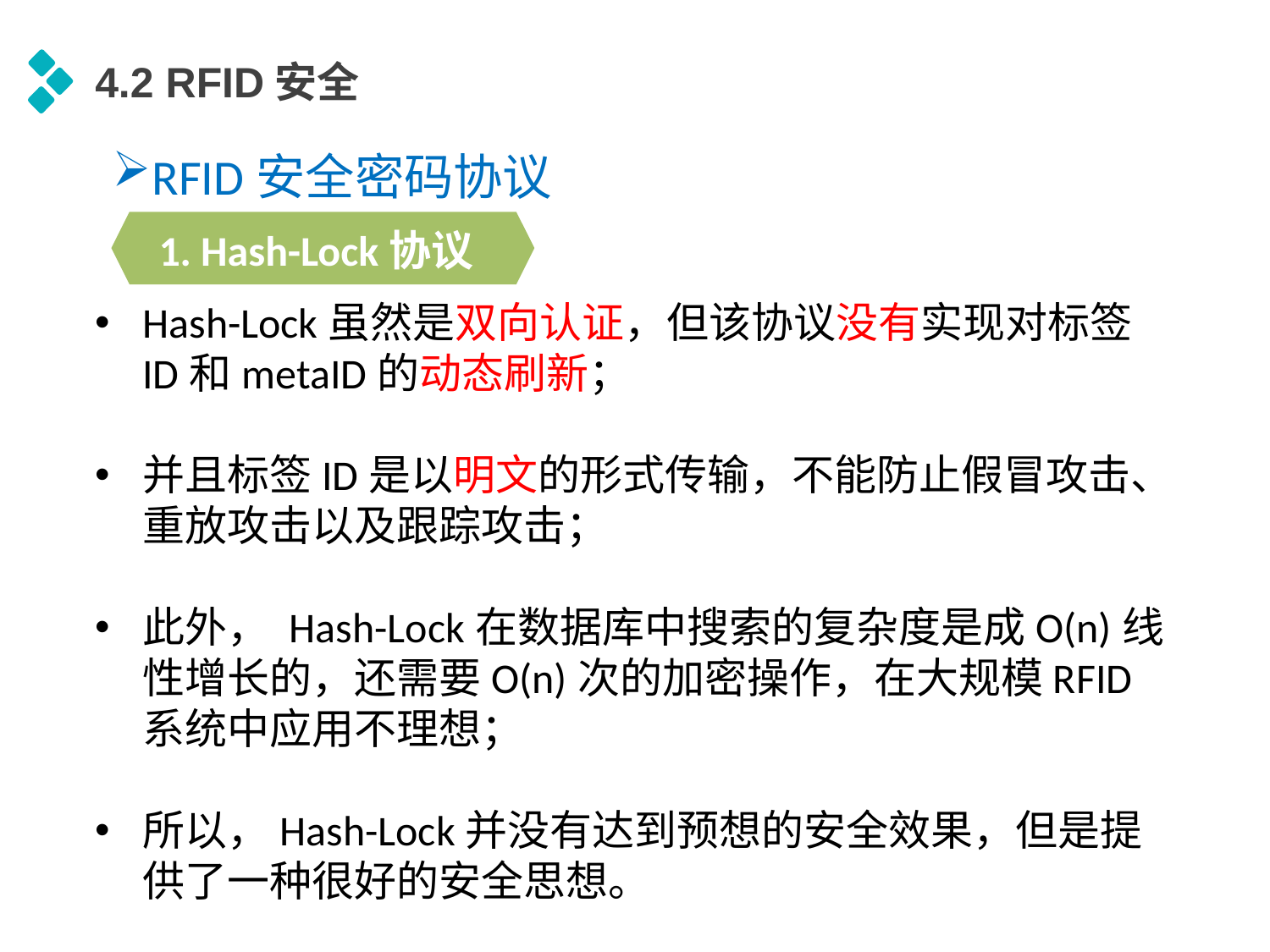

4.2 RFID安全

RFID安全密码协议

1. Hash-Lock协议
Hash-Lock虽然是双向认证，但该协议没有实现对标签ID和metaID的动态刷新；

并且标签ID是以明文的形式传输，不能防止假冒攻击、重放攻击以及跟踪攻击；

此外， Hash-Lock在数据库中搜索的复杂度是成O(n)线性增长的，还需要O(n)次的加密操作，在大规模RFID系统中应用不理想；

所以，Hash-Lock并没有达到预想的安全效果，但是提供了一种很好的安全思想。